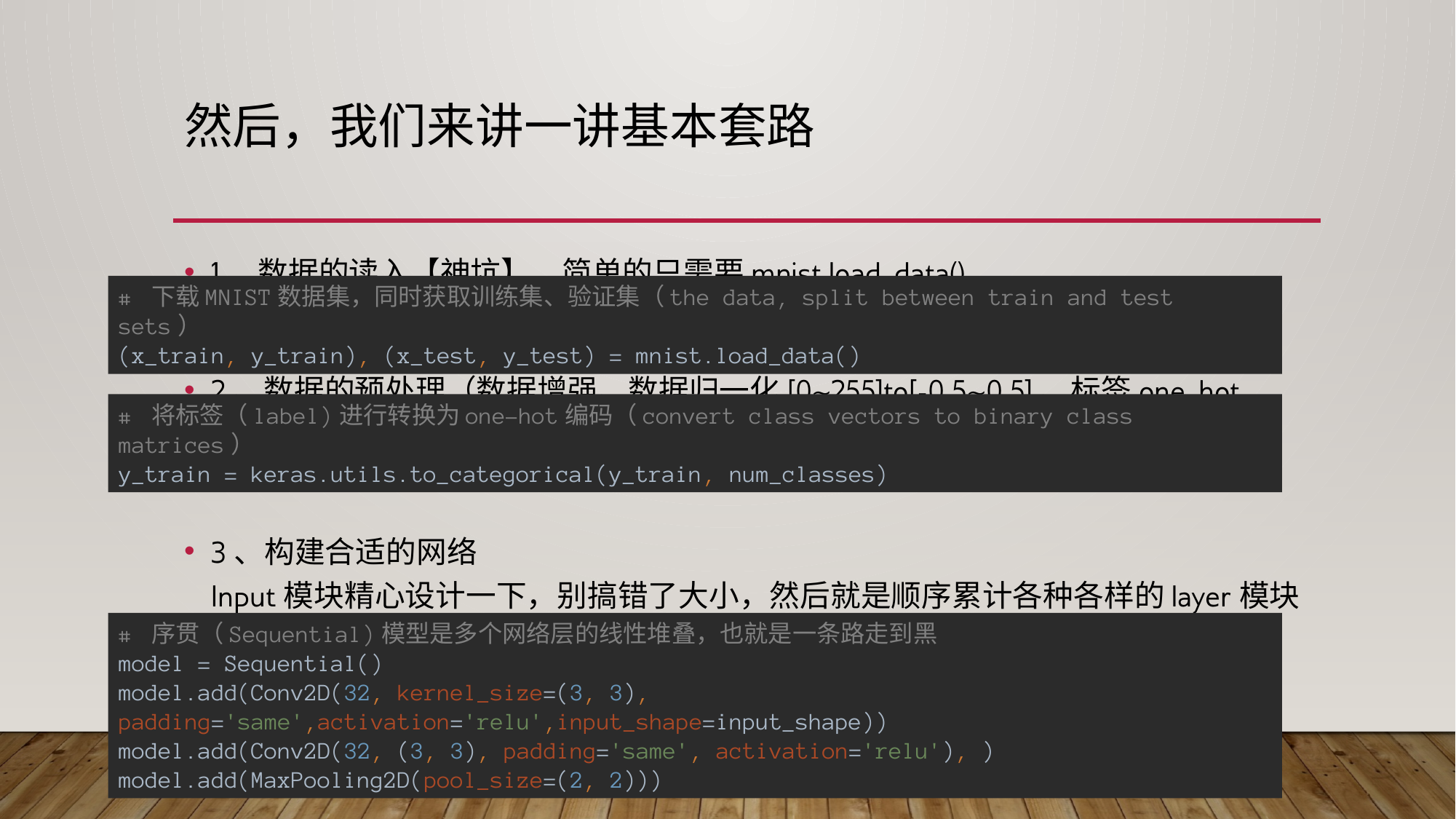

# 然后，我们来讲一讲基本套路
1、数据的读入【神坑】，简单的只需要mnist.load_data()

2、数据的预处理（数据增强、数据归一化[0~255]to[-0.5~0.5]、标签one_hot化）

3、构建合适的网络
Input模块精心设计一下，别搞错了大小，然后就是顺序累计各种各样的layer模块的问题了，具体的，GitHub上和文档上有很多样例
# 下载MNIST数据集，同时获取训练集、验证集（the data, split between train and test sets） (x_train, y_train), (x_test, y_test) = mnist.load_data()
# 将标签（label)进行转换为one-hot编码（convert class vectors to binary class matrices） y_train = keras.utils.to_categorical(y_train, num_classes)
# 序贯（Sequential)模型是多个网络层的线性堆叠，也就是一条路走到黑 model = Sequential() model.add(Conv2D(32, kernel_size=(3, 3), padding='same',activation='relu',input_shape=input_shape)) model.add(Conv2D(32, (3, 3), padding='same', activation='relu'), ) model.add(MaxPooling2D(pool_size=(2, 2)))